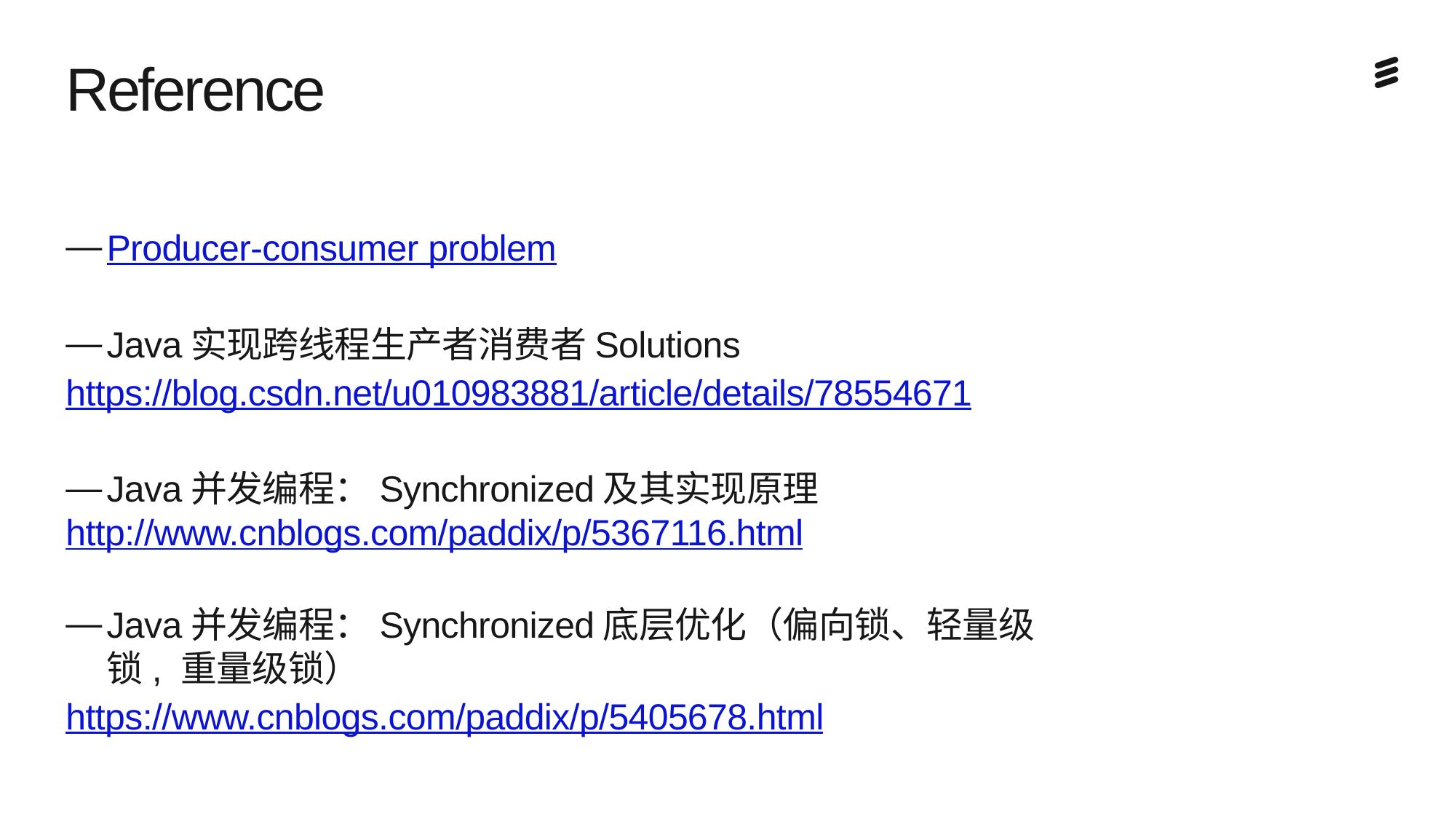

# Reference
Producer-consumer problem

Java实现跨线程生产者消费者Solutions
https://blog.csdn.net/u010983881/article/details/78554671

Java并发编程：Synchronized及其实现原理
http://www.cnblogs.com/paddix/p/5367116.html

Java并发编程：Synchronized底层优化（偏向锁、轻量级锁, 重量级锁）
https://www.cnblogs.com/paddix/p/5405678.html